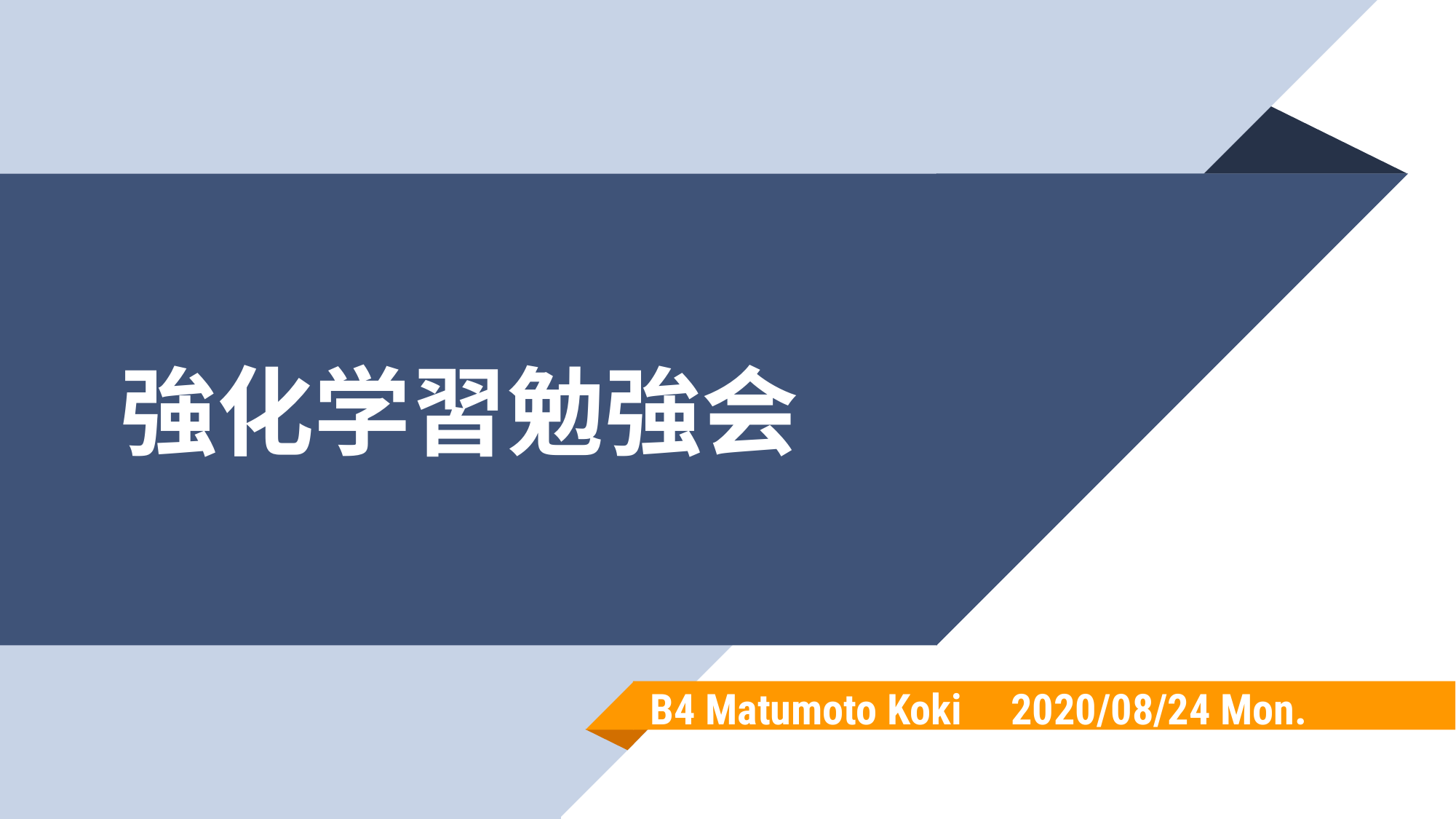

# 強化学習勉強会
B4 Matumoto Koki     2020/08/24 Mon.